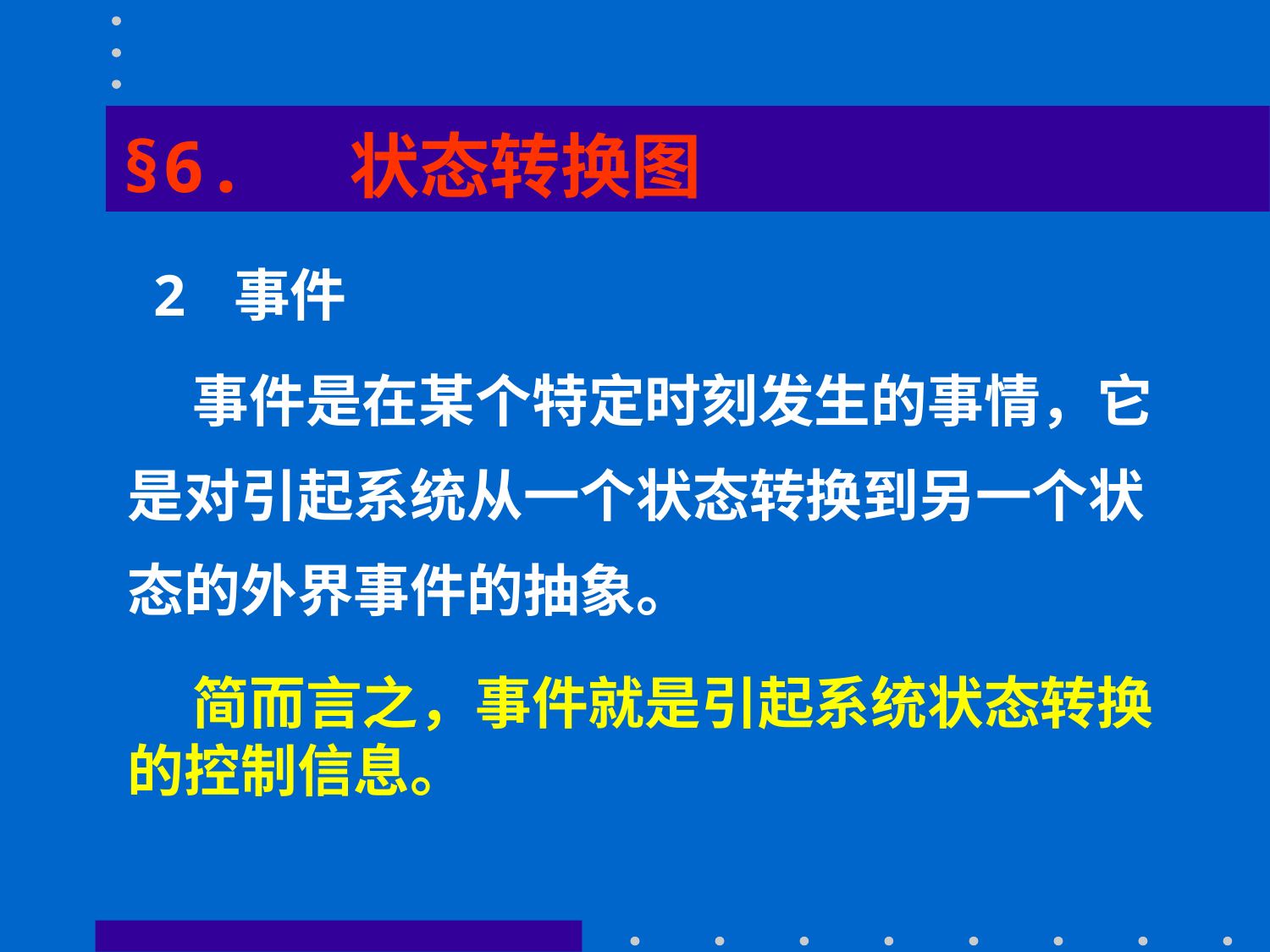

§6.  状态转换图
2 事件
    事件是在某个特定时刻发生的事情，它是对引起系统从一个状态转换到另一个状态的外界事件的抽象。
    简而言之，事件就是引起系统状态转换的控制信息。
52